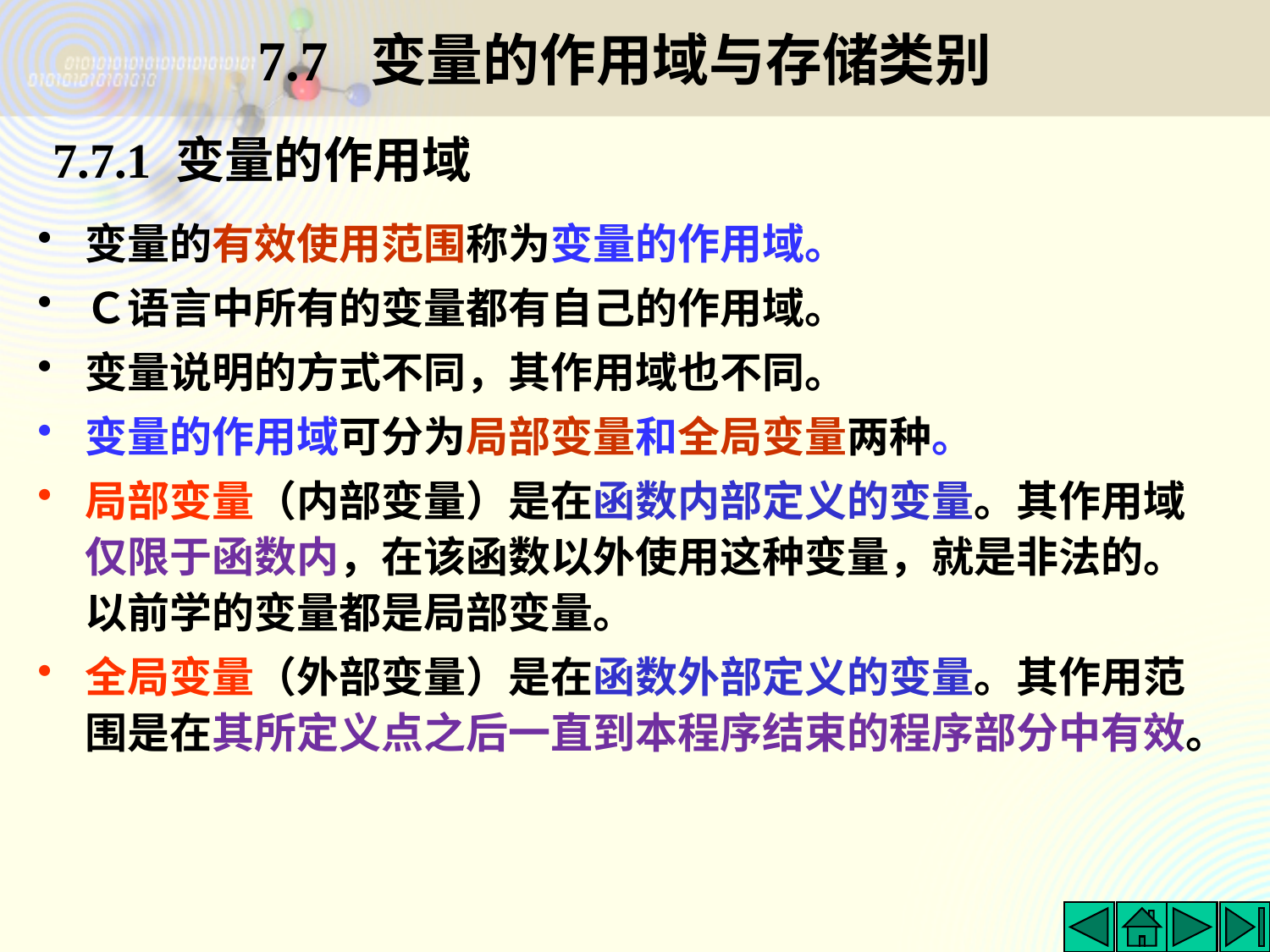

# 7.7  变量的作用域与存储类别
7.7.1 变量的作用域
变量的有效使用范围称为变量的作用域。
Ｃ语言中所有的变量都有自己的作用域。
变量说明的方式不同，其作用域也不同。
变量的作用域可分为局部变量和全局变量两种。
局部变量（内部变量）是在函数内部定义的变量。其作用域仅限于函数内，在该函数以外使用这种变量，就是非法的。以前学的变量都是局部变量。
全局变量（外部变量）是在函数外部定义的变量。其作用范围是在其所定义点之后一直到本程序结束的程序部分中有效。